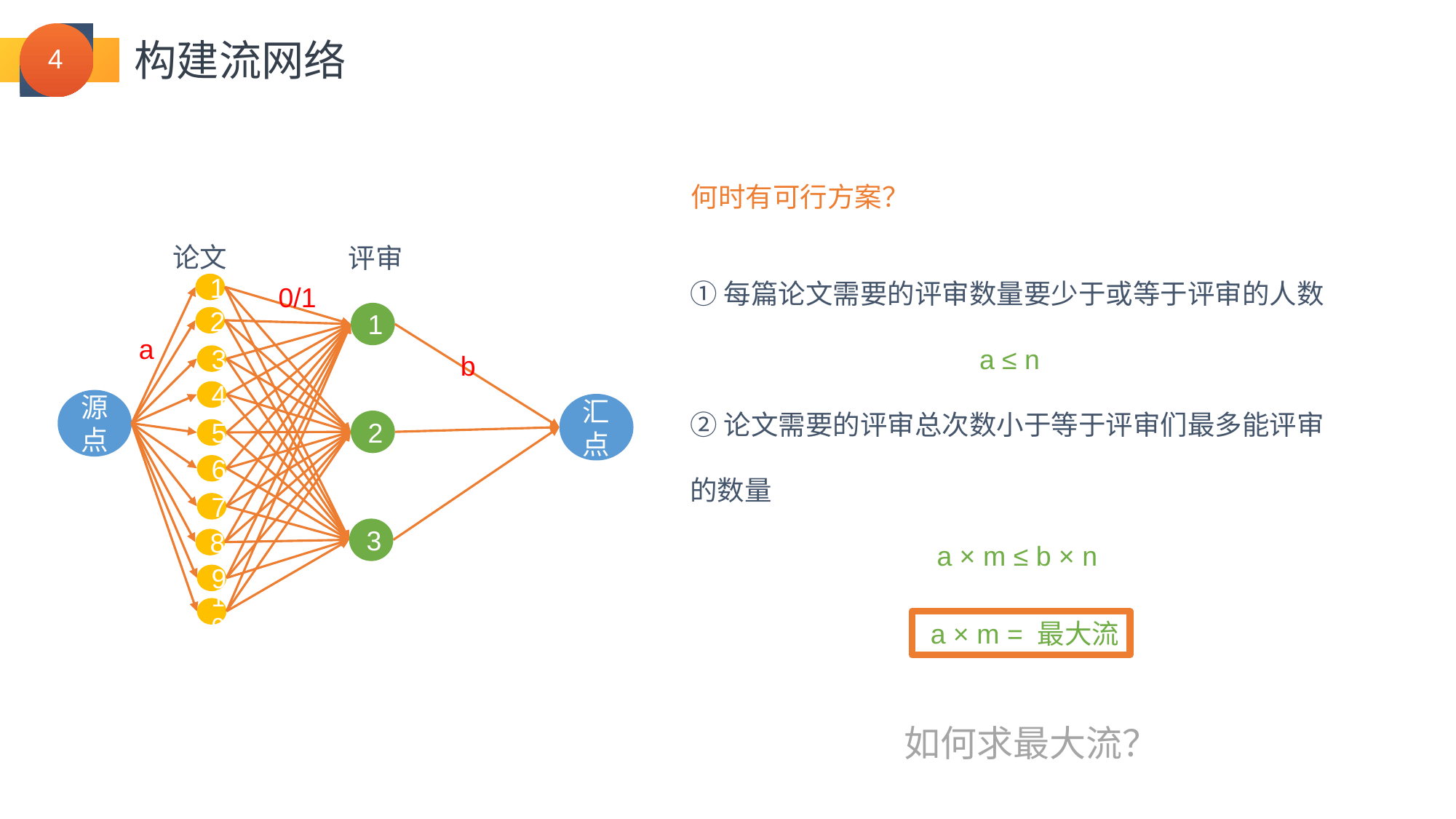

构建流网络
何时有可行方案？
论文
评审
1
2
3
4
5
6
7
8
9
10
1
源点
汇点
2
3
0/1
a
b
①每篇论文需要的评审数量要少于或等于评审的人数
a ≤ n
②论文需要的评审总次数小于等于评审们最多能评审的数量
  a × m ≤ b × n
 a × m = 最大流
如何求最大流？